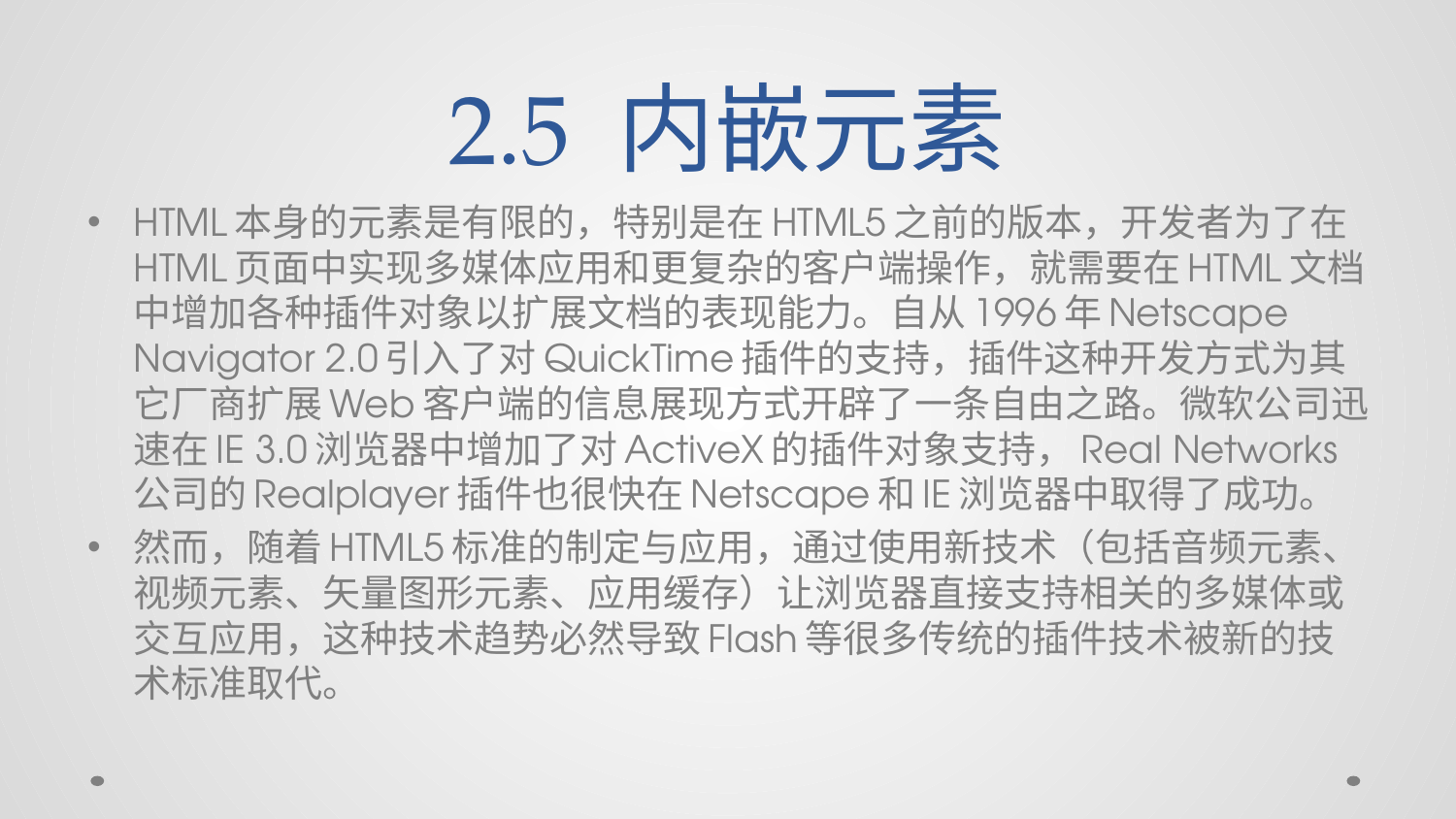

# 2.5 内嵌元素
HTML本身的元素是有限的，特别是在HTML5之前的版本，开发者为了在HTML页面中实现多媒体应用和更复杂的客户端操作，就需要在HTML文档中增加各种插件对象以扩展文档的表现能力。自从1996年Netscape Navigator 2.0引入了对QuickTime插件的支持，插件这种开发方式为其它厂商扩展Web客户端的信息展现方式开辟了一条自由之路。微软公司迅速在IE 3.0浏览器中增加了对ActiveX的插件对象支持，Real Networks公司的Realplayer插件也很快在Netscape和IE浏览器中取得了成功。
然而，随着HTML5标准的制定与应用，通过使用新技术（包括音频元素、视频元素、矢量图形元素、应用缓存）让浏览器直接支持相关的多媒体或交互应用，这种技术趋势必然导致Flash等很多传统的插件技术被新的技术标准取代。